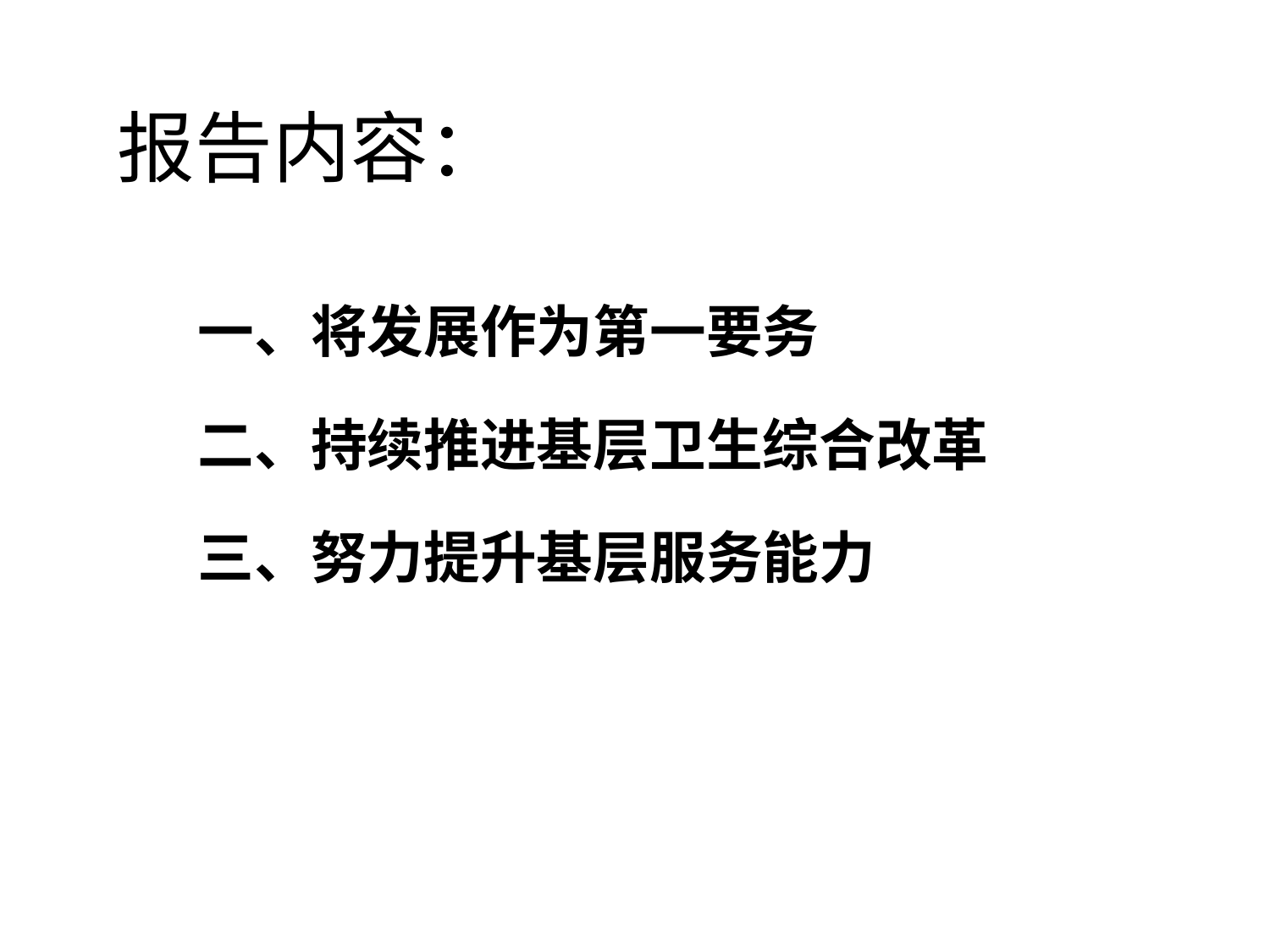

# 报告内容：
一、将发展作为第一要务
二、持续推进基层卫生综合改革
三、努力提升基层服务能力